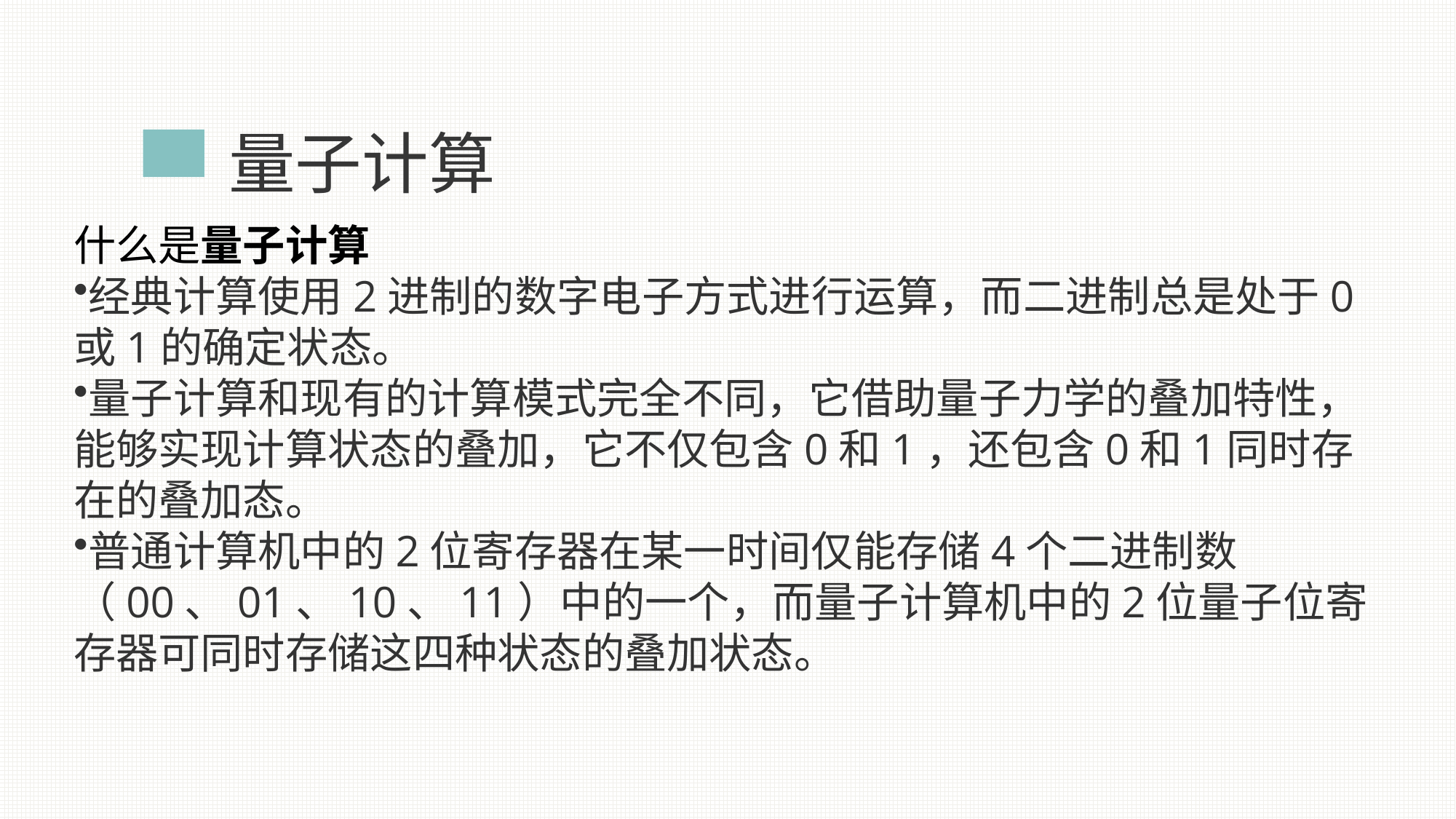

量子计算

什么是量子计算
经典计算使用2进制的数字电子方式进行运算，而二进制总是处于0或1的确定状态。
量子计算和现有的计算模式完全不同，它借助量子力学的叠加特性，能够实现计算状态的叠加，它不仅包含0和1，还包含0和1同时存在的叠加态。
普通计算机中的2位寄存器在某一时间仅能存储4个二进制数（00、01、10、11）中的一个，而量子计算机中的2位量子位寄存器可同时存储这四种状态的叠加状态。